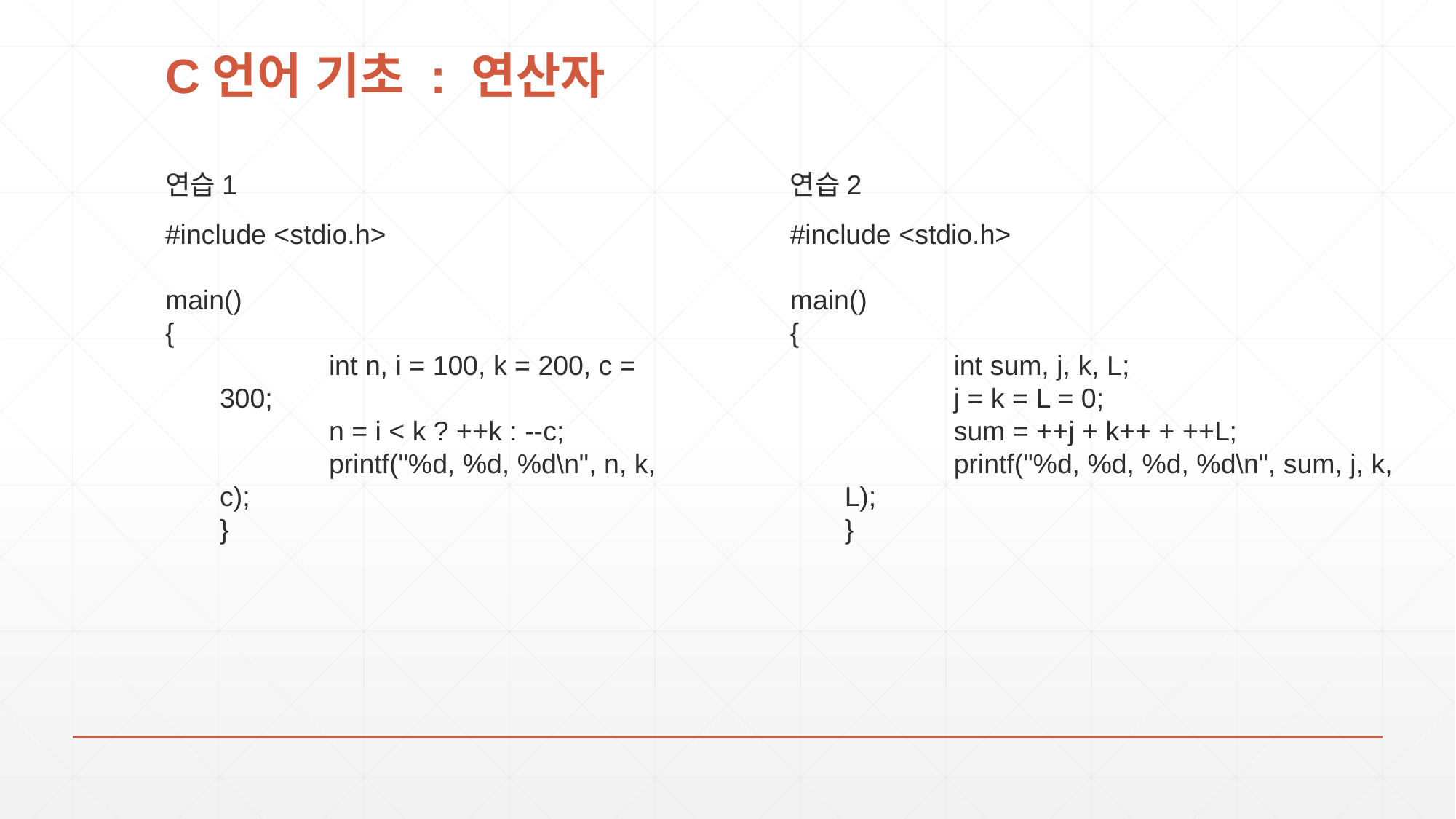

# C언어 기초 : 연산자
연습1
#include <stdio.h>

main()
{
	int n, i = 100, k = 200, c = 300;
	n = i < k ? ++k : --c;
	printf("%d, %d, %d\n", n, k, c);
}
연습2
#include <stdio.h>

main()
{
	int sum, j, k, L;
	j = k = L = 0;
	sum = ++j + k++ + ++L;
	printf("%d, %d, %d, %d\n", sum, j, k, L);
}